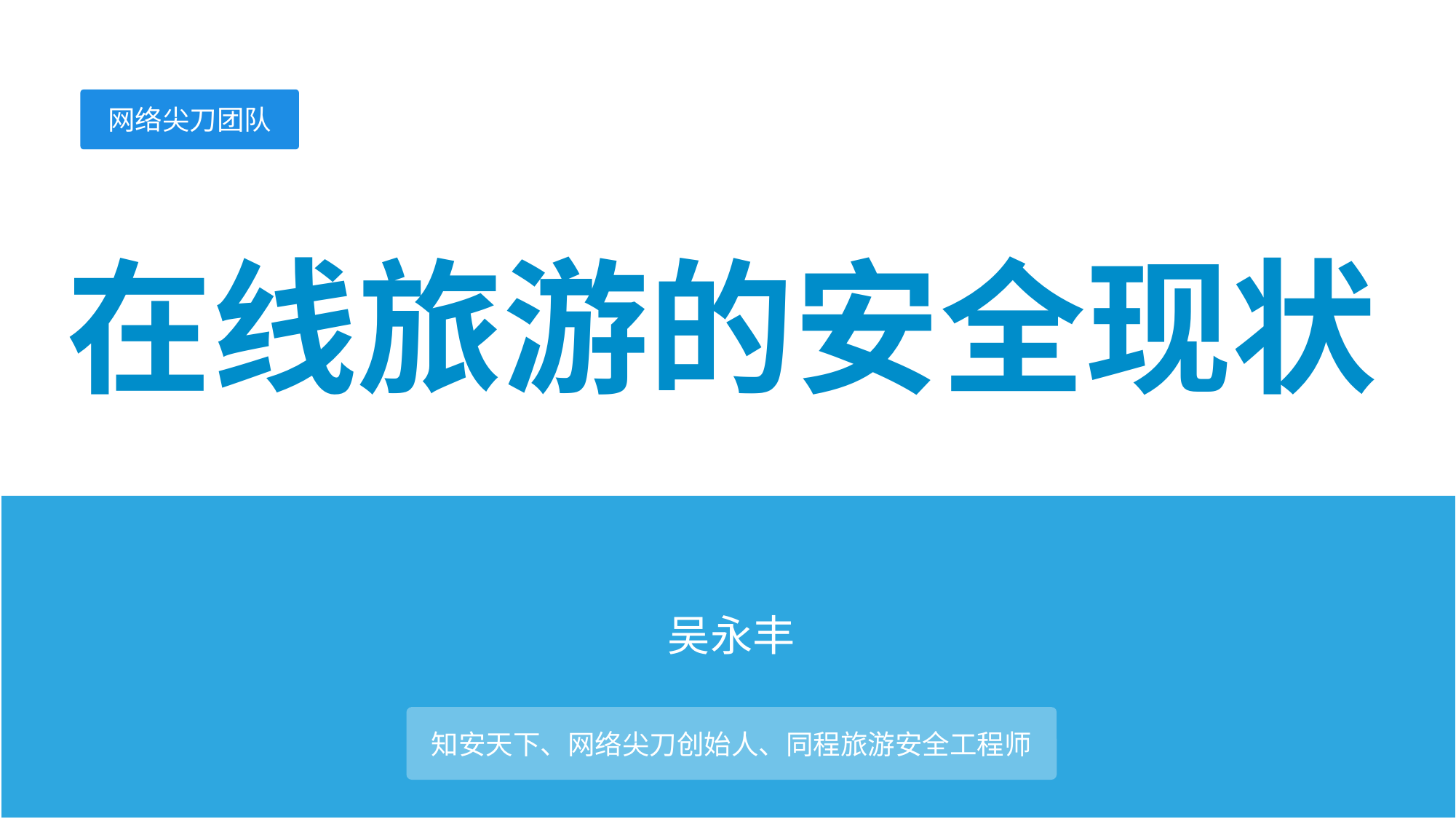

网络尖刀团队
在线旅游的安全现状

吴永丰
知安天下、网络尖刀创始人、同程旅游安全工程师